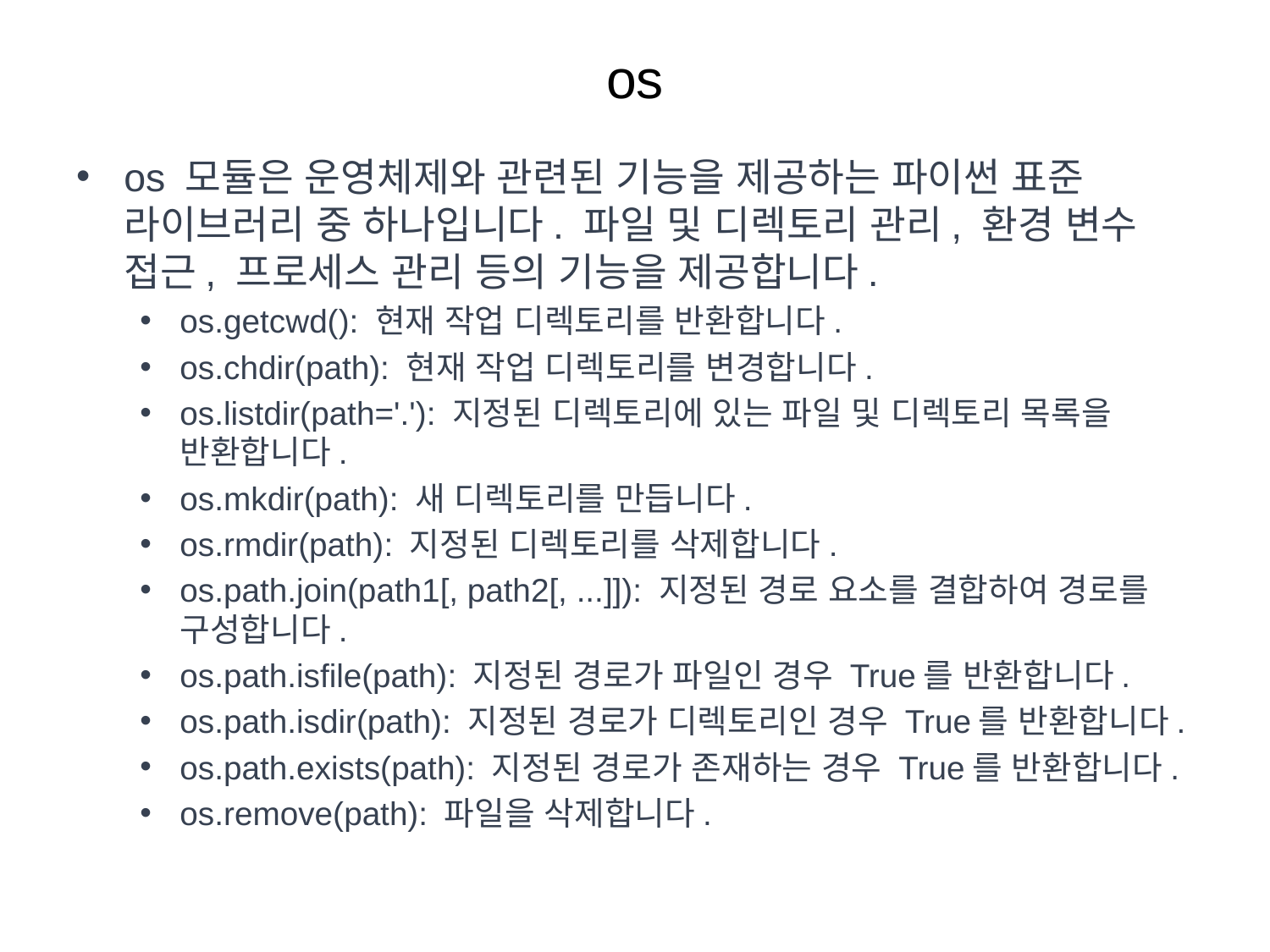

# os
os 모듈은 운영체제와 관련된 기능을 제공하는 파이썬 표준 라이브러리 중 하나입니다. 파일 및 디렉토리 관리, 환경 변수 접근, 프로세스 관리 등의 기능을 제공합니다.
os.getcwd(): 현재 작업 디렉토리를 반환합니다.
os.chdir(path): 현재 작업 디렉토리를 변경합니다.
os.listdir(path='.'): 지정된 디렉토리에 있는 파일 및 디렉토리 목록을 반환합니다.
os.mkdir(path): 새 디렉토리를 만듭니다.
os.rmdir(path): 지정된 디렉토리를 삭제합니다.
os.path.join(path1[, path2[, ...]]): 지정된 경로 요소를 결합하여 경로를 구성합니다.
os.path.isfile(path): 지정된 경로가 파일인 경우 True를 반환합니다.
os.path.isdir(path): 지정된 경로가 디렉토리인 경우 True를 반환합니다.
os.path.exists(path): 지정된 경로가 존재하는 경우 True를 반환합니다.
os.remove(path): 파일을 삭제합니다.